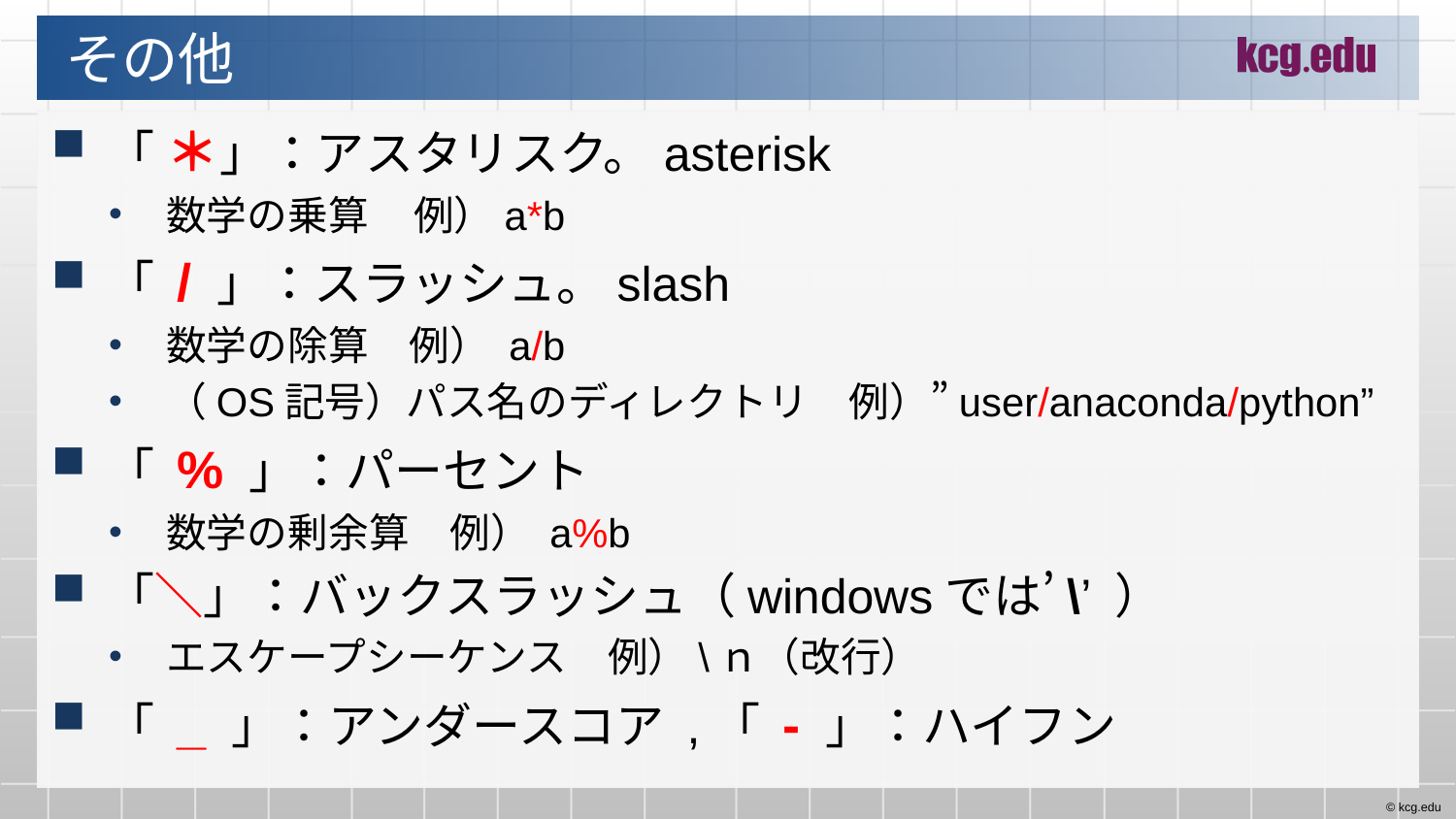

# その他
「 ＊」：アスタリスク。asterisk
数学の乗算     例）a*b
「 / 」：スラッシュ。slash
数学の除算　例） a/b
（OS記号）パス名のディレクトリ　例）”user/anaconda/python”
「 % 」：パーセント
数学の剰余算　例） a%b
「＼」：バックスラッシュ（windowsでは’\’ ）
エスケープシーケンス　例）\ｎ（改行）
「 _ 」：アンダースコア ,「 - 」：ハイフン